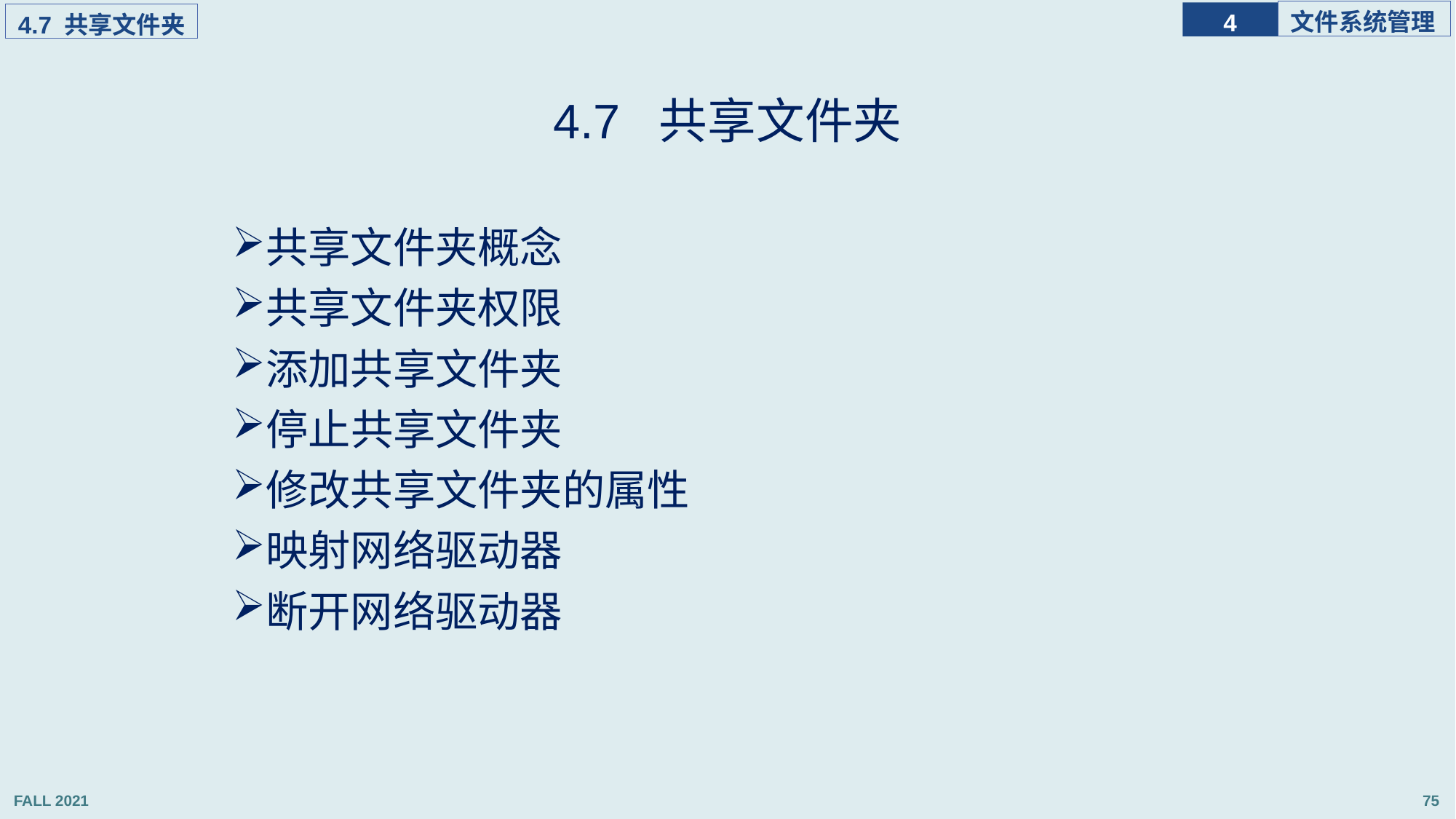

4.7  共享文件夹
共享文件夹概念
共享文件夹权限
添加共享文件夹
停止共享文件夹
修改共享文件夹的属性
映射网络驱动器
断开网络驱动器